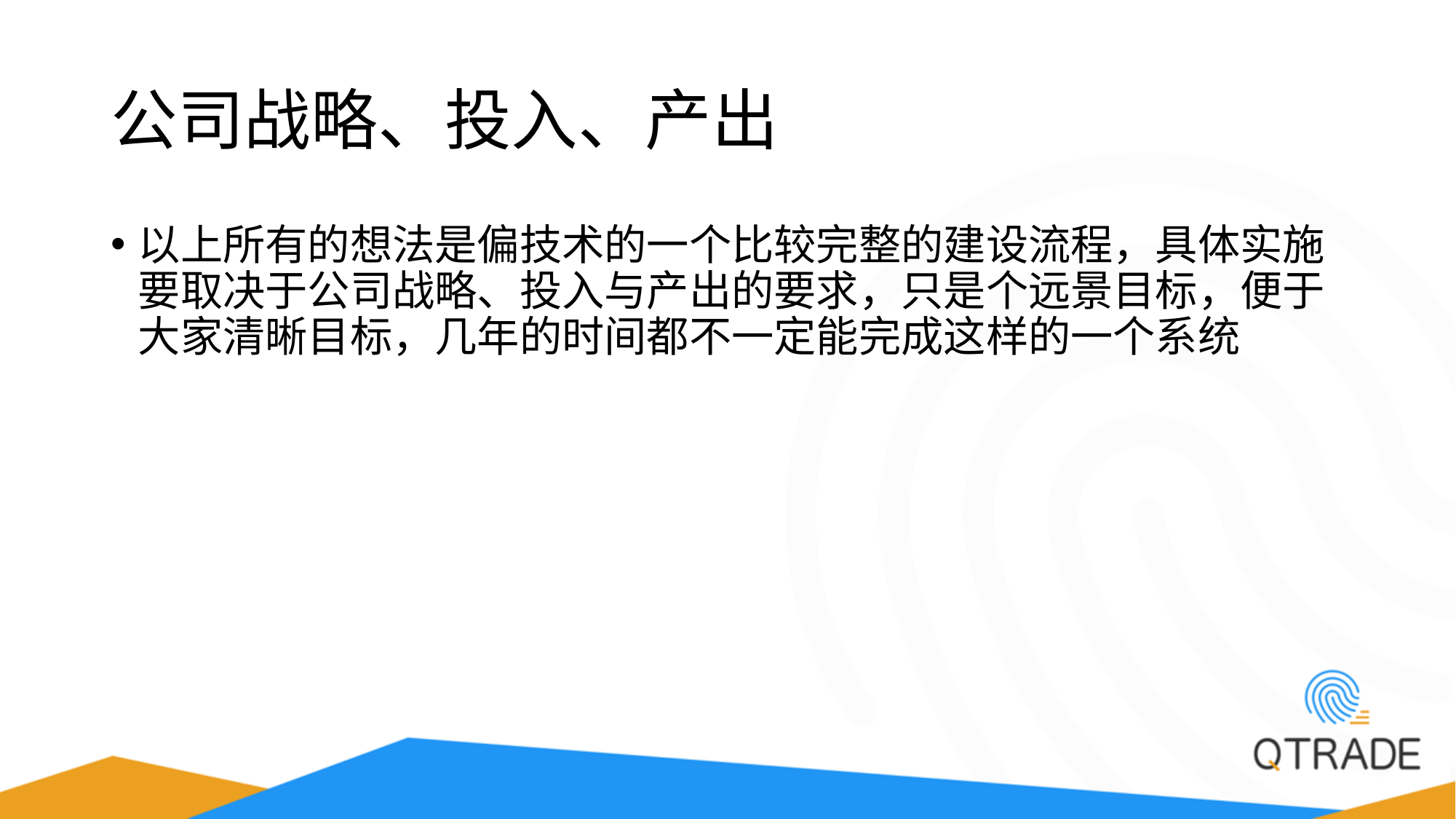

# 公司战略、投入、产出
以上所有的想法是偏技术的一个比较完整的建设流程，具体实施要取决于公司战略、投入与产出的要求，只是个远景目标，便于大家清晰目标，几年的时间都不一定能完成这样的一个系统